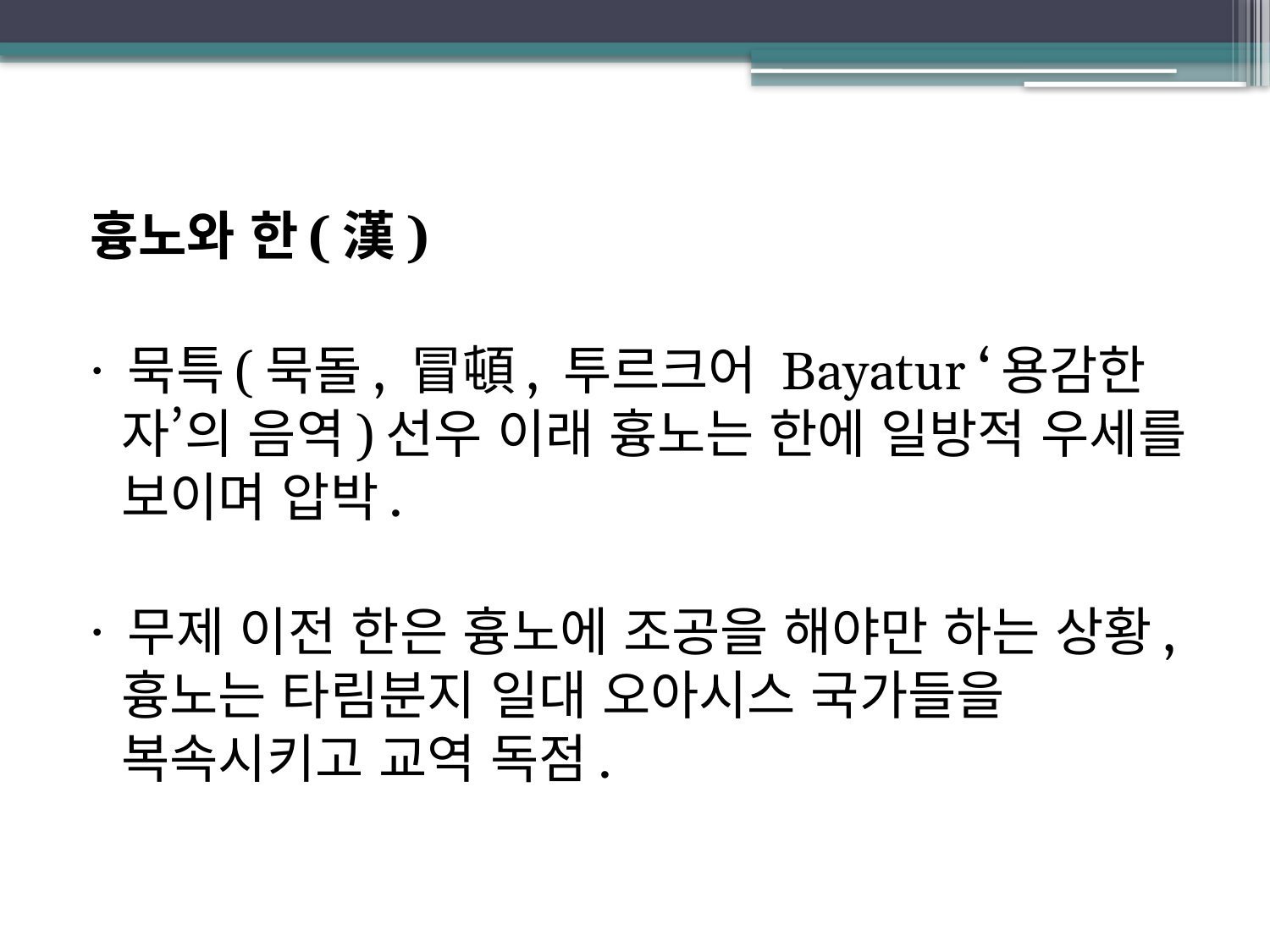

흉노와 한(漢)

· 묵특(묵돌, 冒頓, 투르크어 Bayatur ‘용감한 자’의 음역)선우 이래 흉노는 한에 일방적 우세를 보이며 압박.

· 무제 이전 한은 흉노에 조공을 해야만 하는 상황, 흉노는 타림분지 일대 오아시스 국가들을 복속시키고 교역 독점.